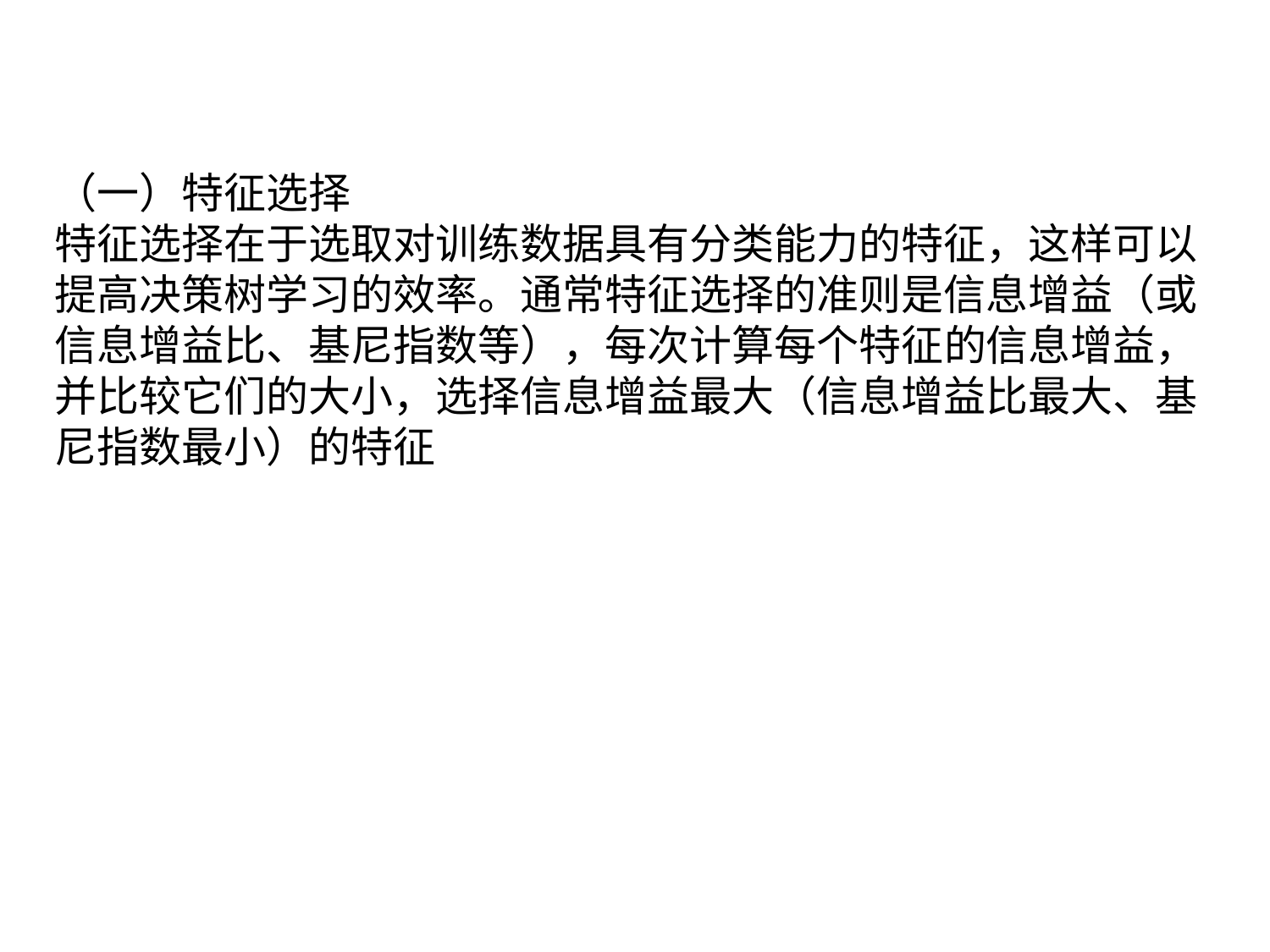

9.7.2 决策树分类算法
（一）特征选择
特征选择在于选取对训练数据具有分类能力的特征，这样可以提高决策树学习的效率。通常特征选择的准则是信息增益（或信息增益比、基尼指数等），每次计算每个特征的信息增益，并比较它们的大小，选择信息增益最大（信息增益比最大、基尼指数最小）的特征